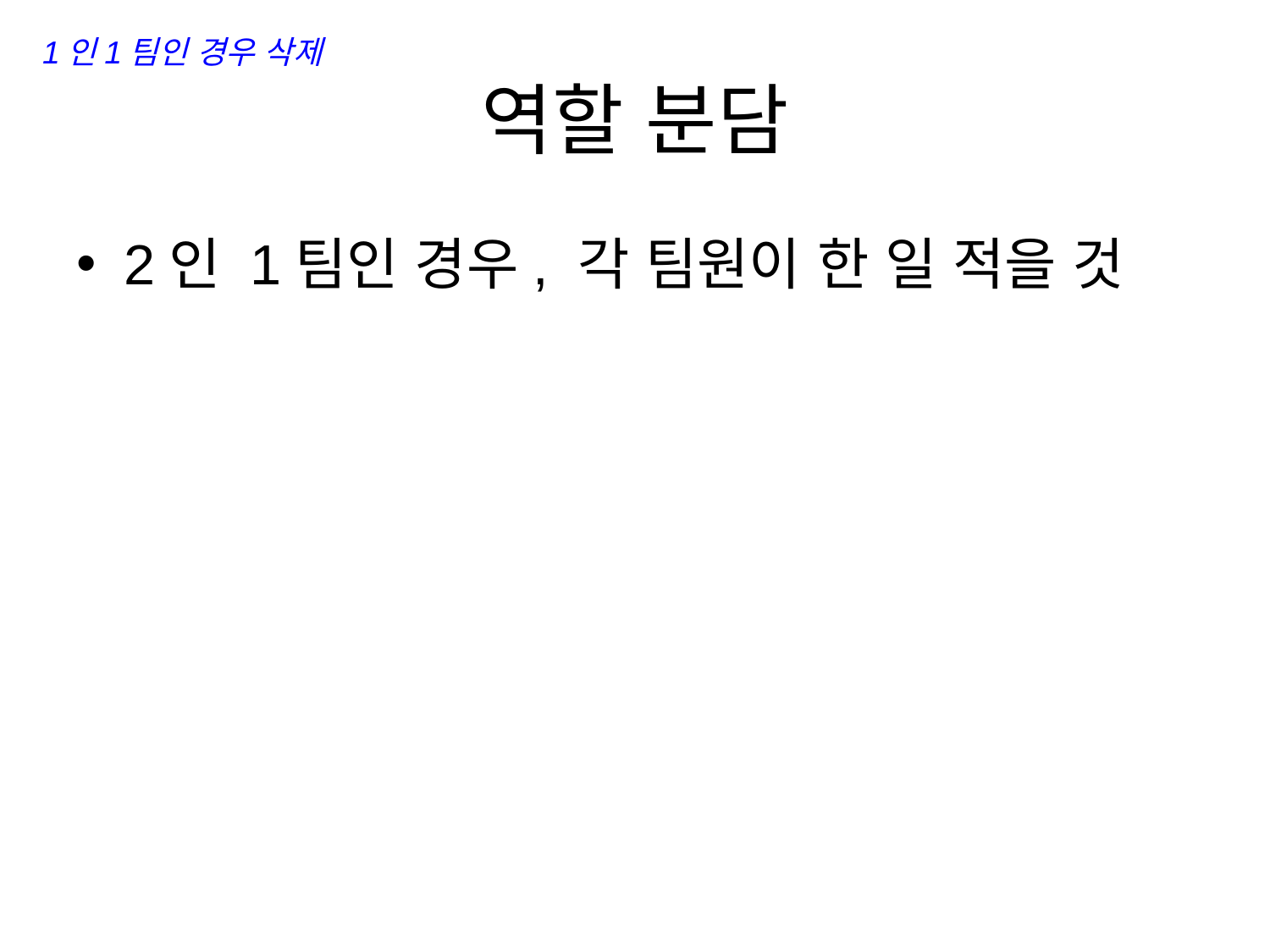

1인1팀인 경우 삭제
# 역할 분담
2인 1팀인 경우, 각 팀원이 한 일 적을 것